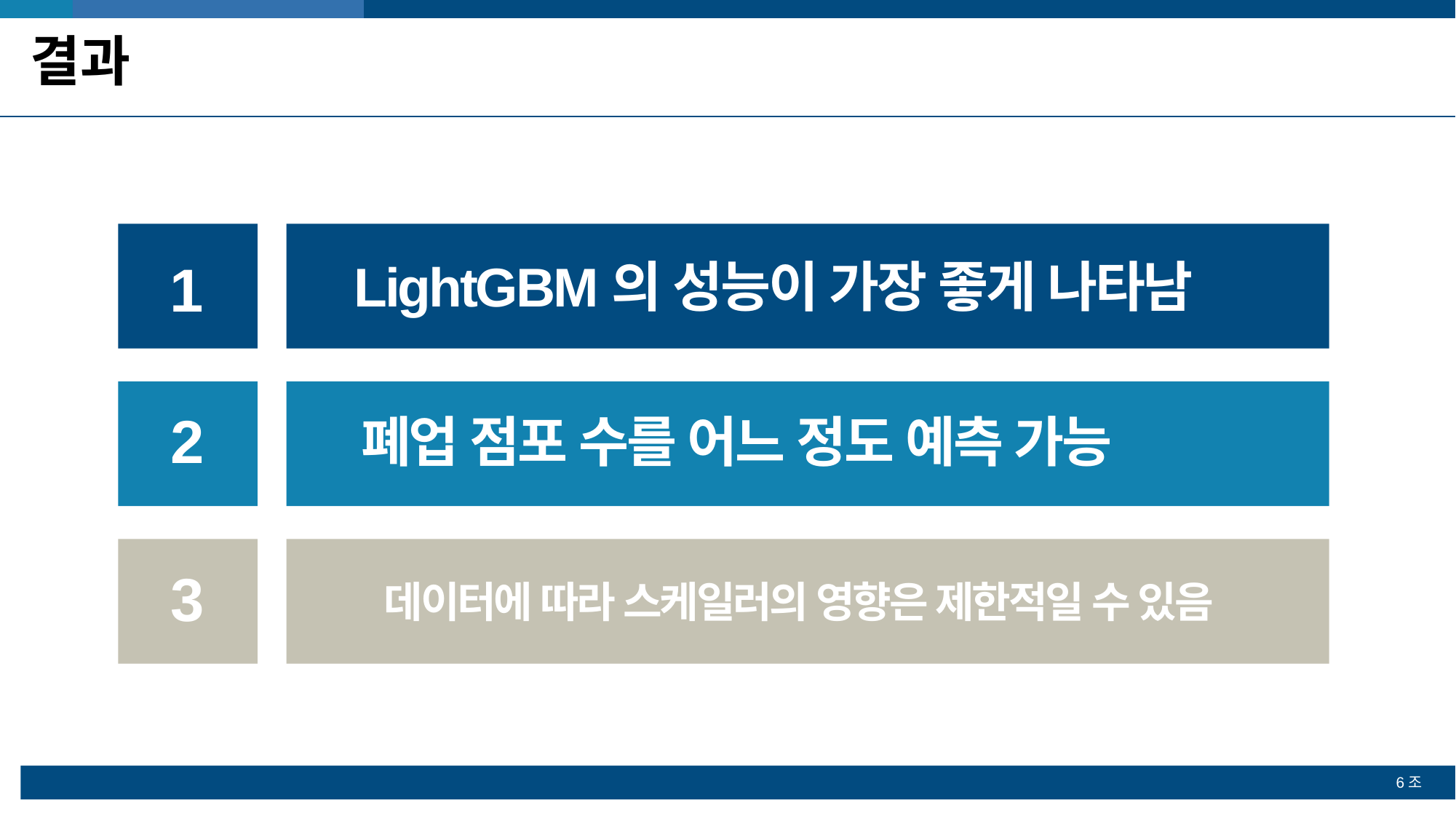

결과

1
LightGBM의 성능이 가장 좋게 나타남

2
폐업 점포 수를 어느 정도 예측 가능

3
데이터에 따라 스케일러의 영향은 제한적일 수 있음